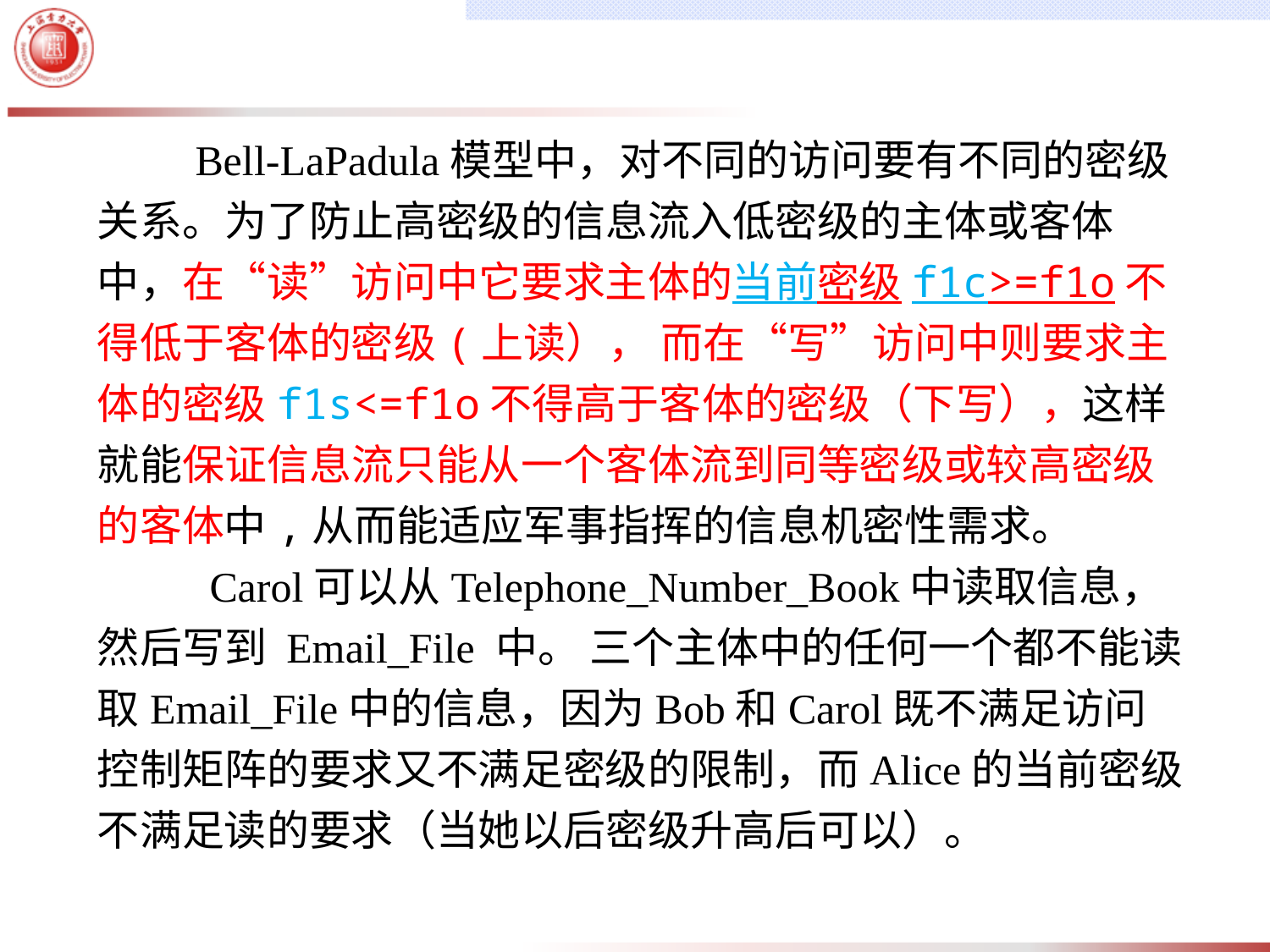

Bell-LaPadula模型中，对不同的访问要有不同的密级关系。为了防止高密级的信息流入低密级的主体或客体中，在“读”访问中它要求主体的当前密级f1c>=f1o不得低于客体的密级(上读）， 而在“写”访问中则要求主体的密级f1s<=f1o不得高于客体的密级（下写），这样就能保证信息流只能从一个客体流到同等密级或较高密级的客体中,从而能适应军事指挥的信息机密性需求。
     Carol可以从Telephone_Number_Book中读取信息，然后写到 Email_File 中。 三个主体中的任何一个都不能读取Email_File中的信息，因为Bob和Carol既不满足访问控制矩阵的要求又不满足密级的限制，而Alice的当前密级不满足读的要求（当她以后密级升高后可以）。